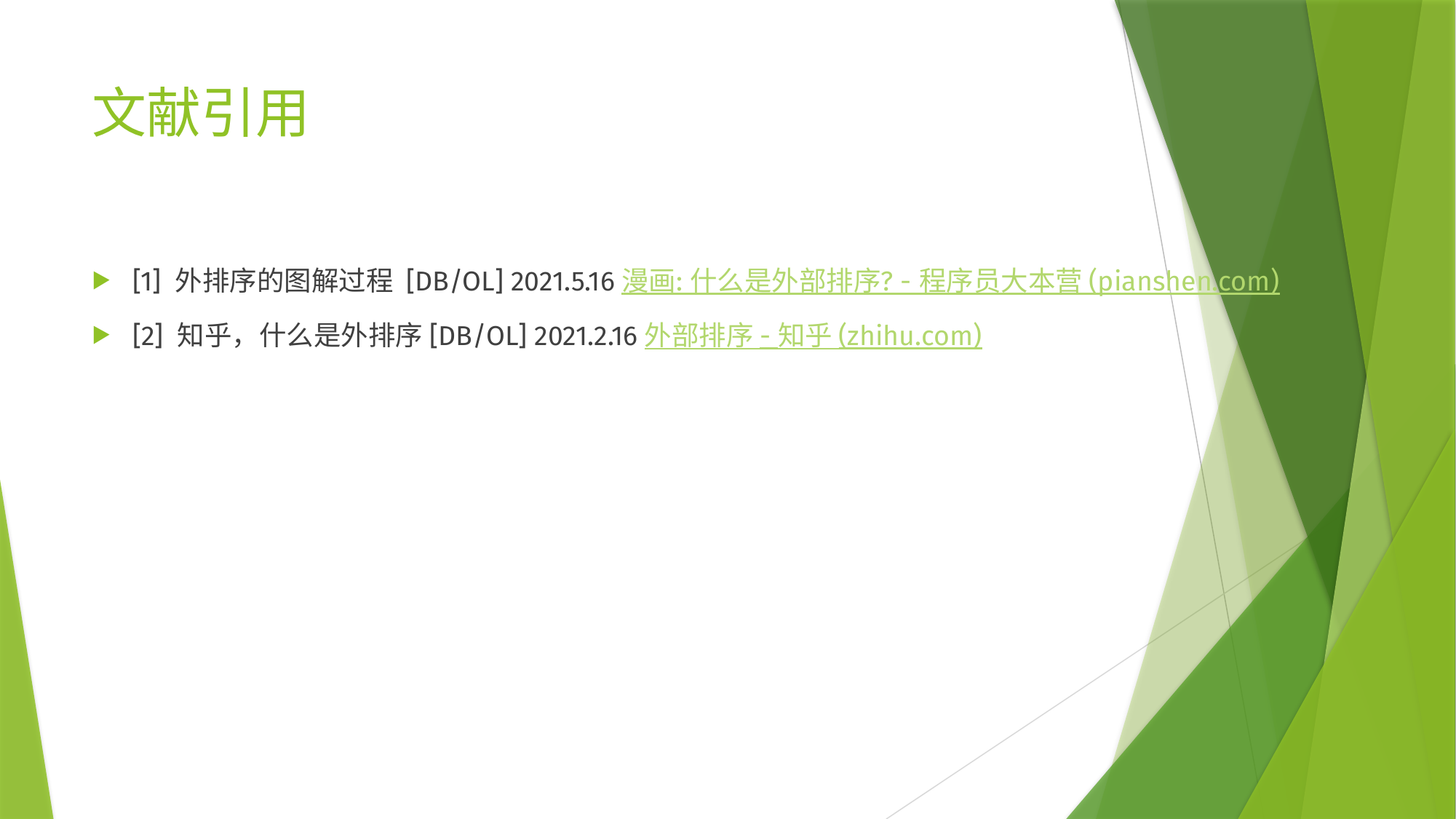

# 文献引用
[1] 外排序的图解过程 [DB/OL] 2021.5.16漫画: 什么是外部排序? - 程序员大本营 (pianshen.com)
[2] 知乎，什么是外排序[DB/OL] 2021.2.16外部排序 - 知乎 (zhihu.com)